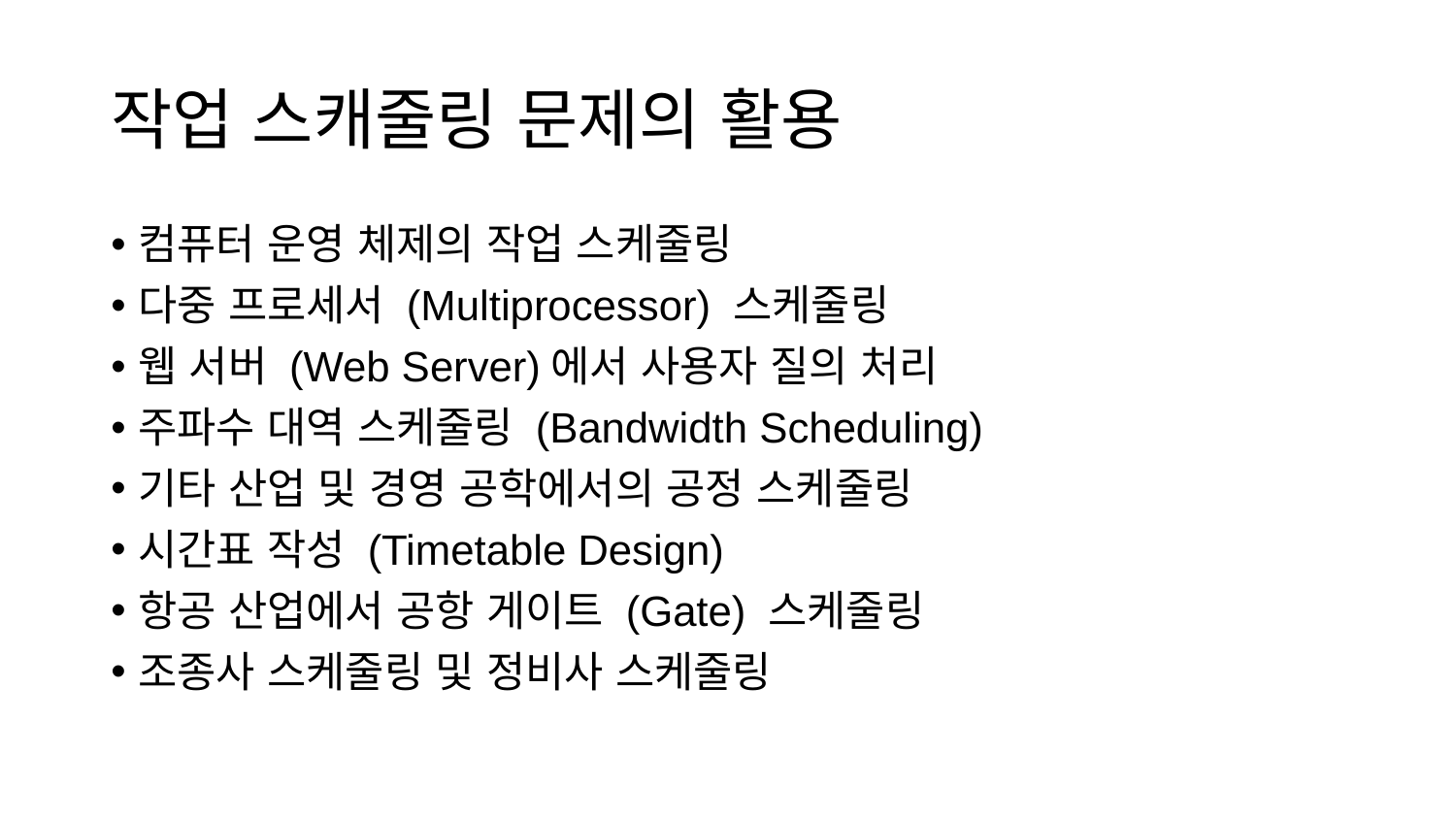

# 작업 스캐줄링 문제의 활용
컴퓨터 운영 체제의 작업 스케줄링
다중 프로세서 (Multiprocessor) 스케줄링
웹 서버 (Web Server)에서 사용자 질의 처리
주파수 대역 스케줄링 (Bandwidth Scheduling)
기타 산업 및 경영 공학에서의 공정 스케줄링
시간표 작성 (Timetable Design)
항공 산업에서 공항 게이트 (Gate) 스케줄링
조종사 스케줄링 및 정비사 스케줄링